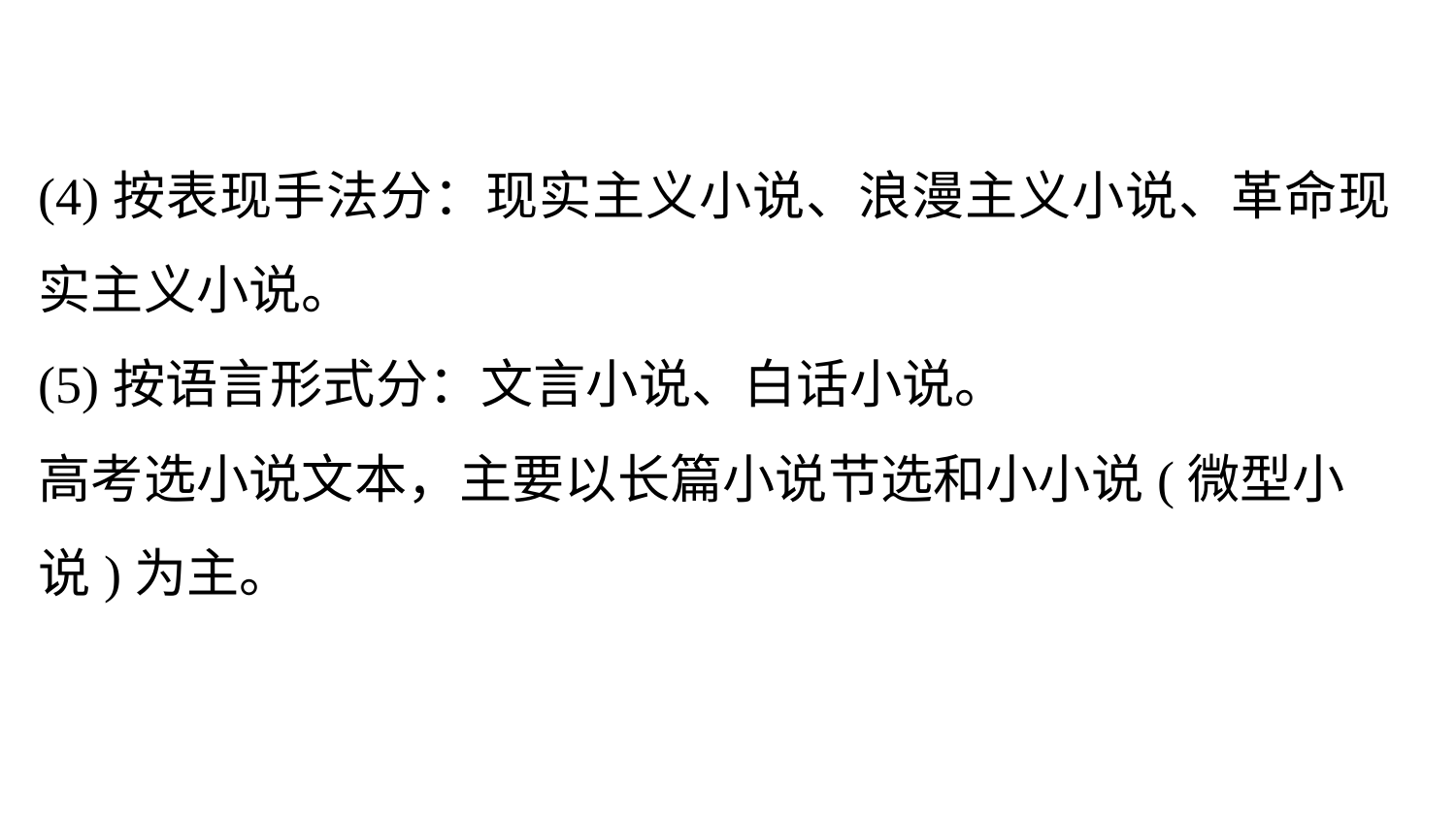

(4)按表现手法分：现实主义小说、浪漫主义小说、革命现实主义小说。
(5)按语言形式分：文言小说、白话小说。
高考选小说文本，主要以长篇小说节选和小小说(微型小说)为主。